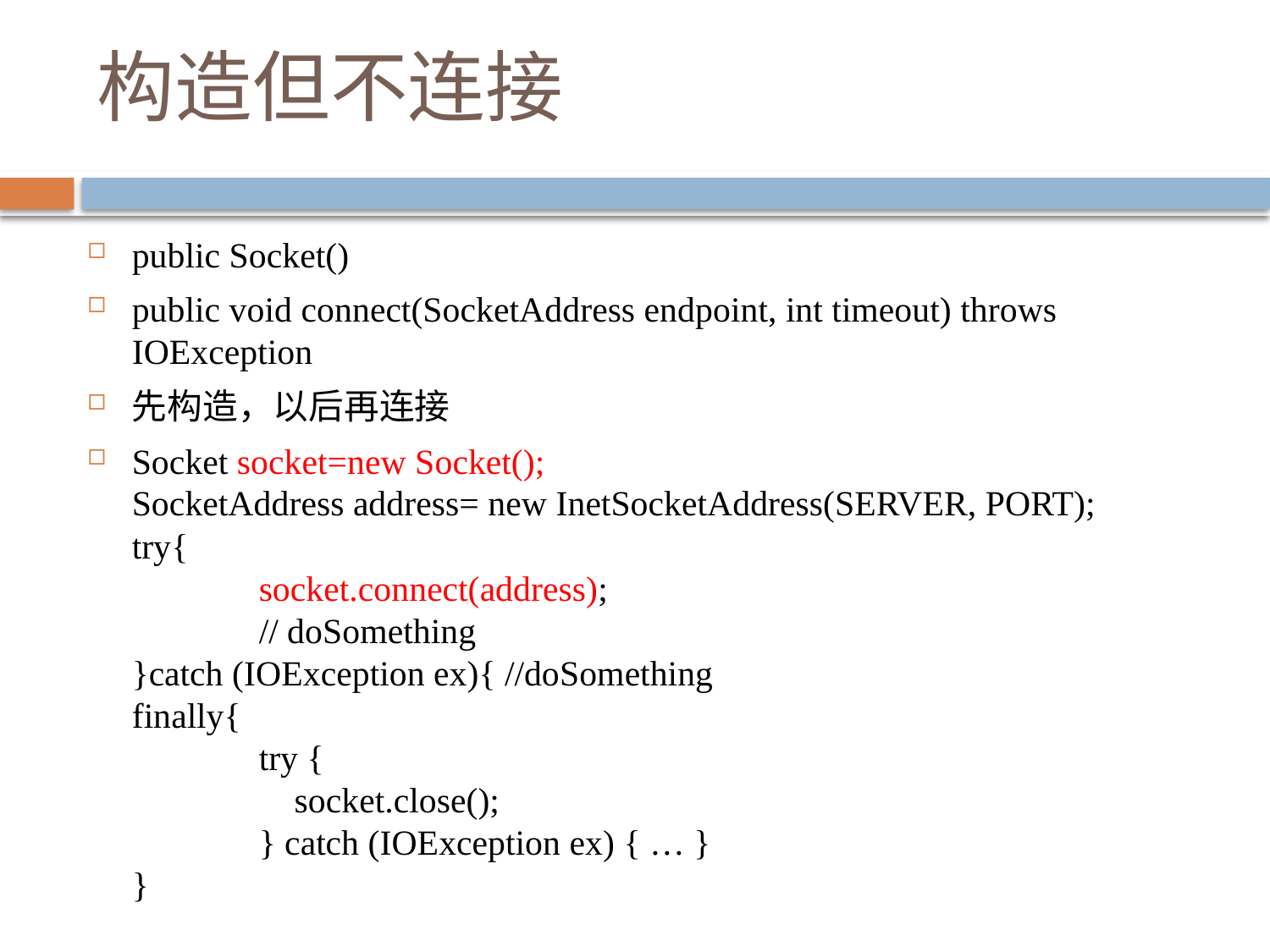

# 构造但不连接
public Socket()
public void connect(SocketAddress endpoint, int timeout) throws IOException
先构造，以后再连接
Socket socket=new Socket();
SocketAddress address= new InetSocketAddress(SERVER, PORT);
try{
	socket.connect(address);
	// doSomething
}catch (IOException ex){ //doSomething
finally{
	try {
	    socket.close();
	} catch (IOException ex) { … }
}